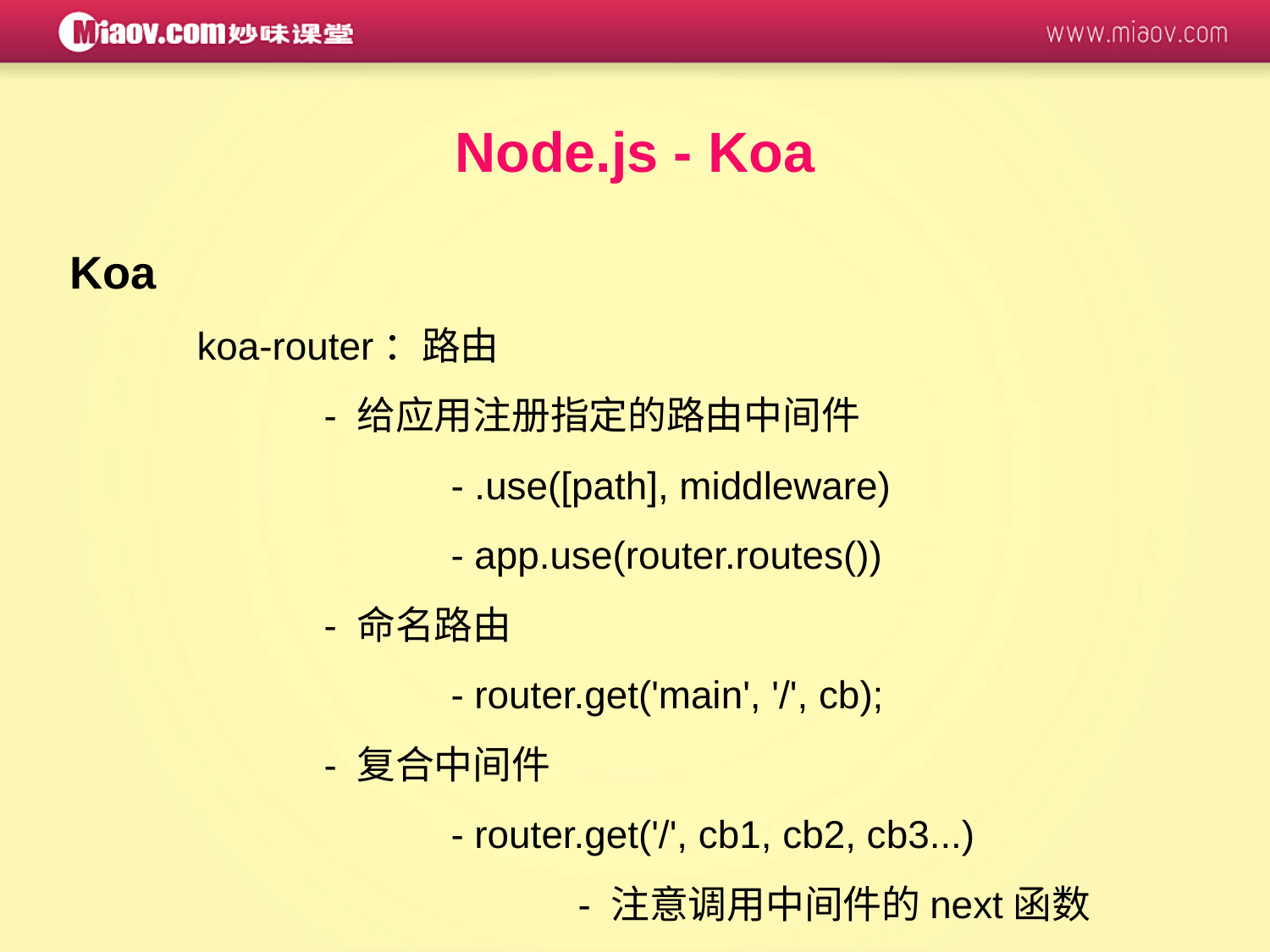

Node.js - Koa
Koa
	koa-router：路由
		- 给应用注册指定的路由中间件
			- .use([path], middleware)
			- app.use(router.routes())
		- 命名路由
			- router.get('main', '/', cb);
		- 复合中间件
			- router.get('/', cb1, cb2, cb3...)
				- 注意调用中间件的next函数